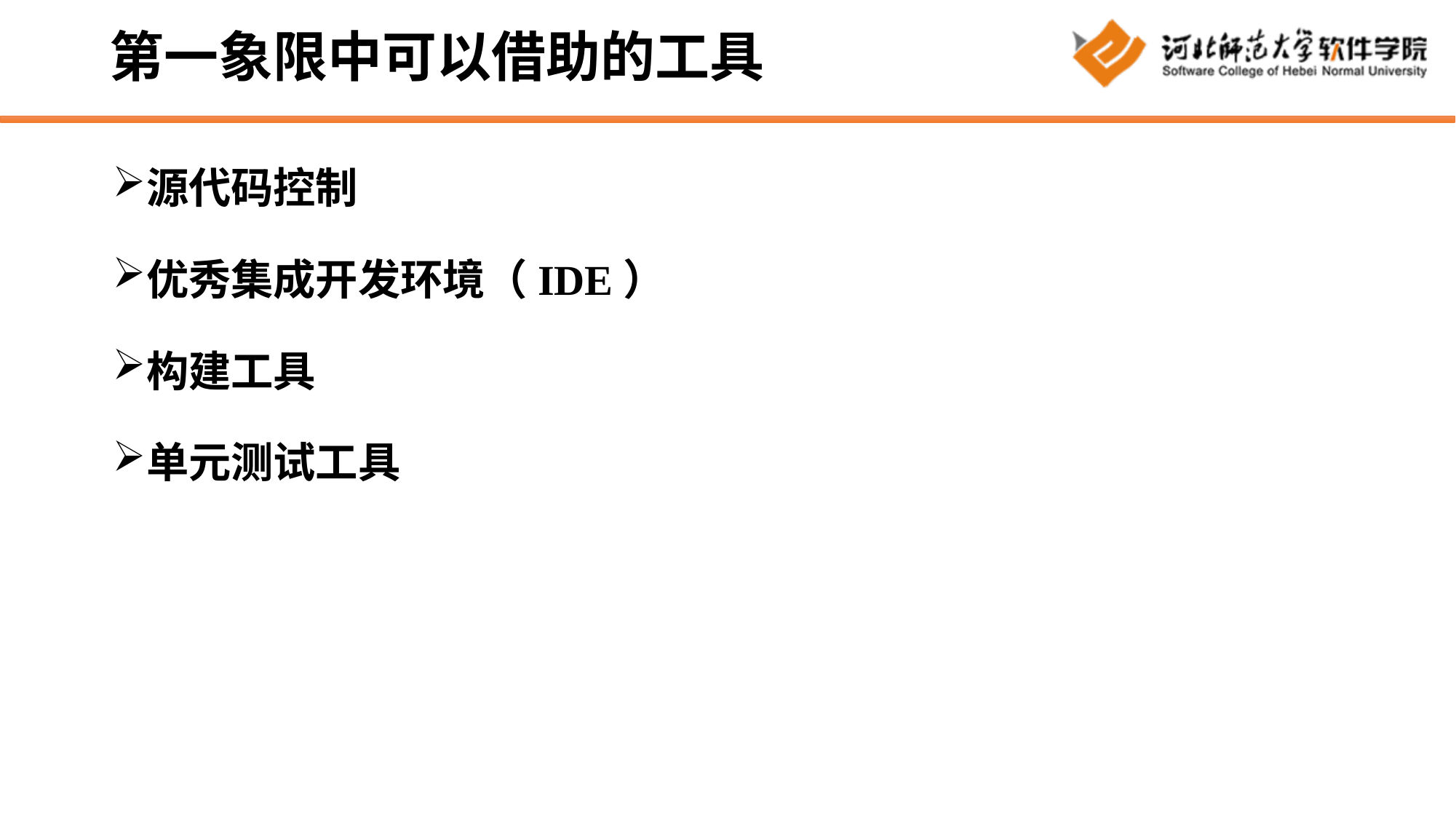

# 第一象限中可以借助的工具
源代码控制
优秀集成开发环境（IDE）
构建工具
单元测试工具